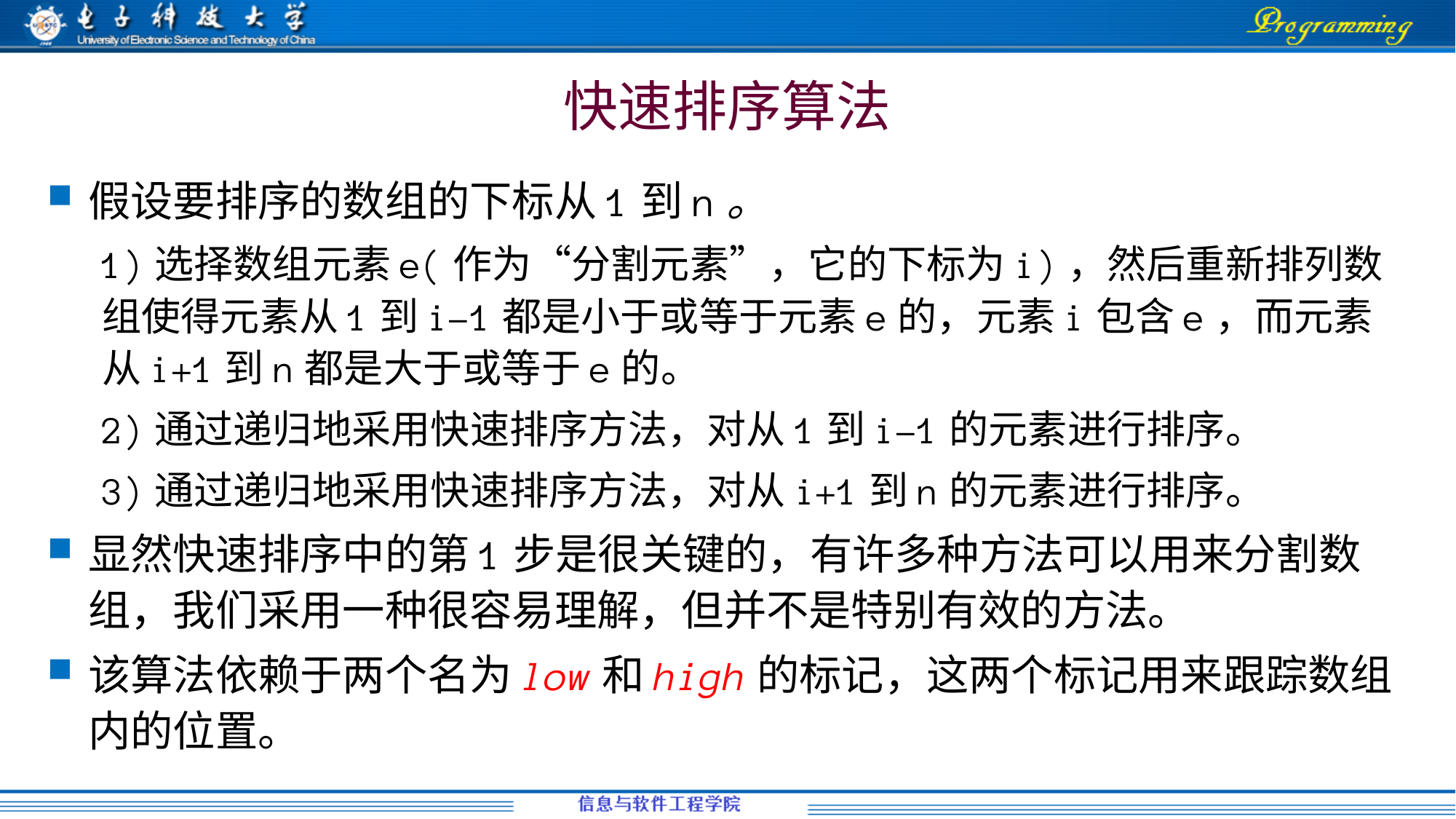

# 快速排序算法
假设要排序的数组的下标从1到n。
1)选择数组元素e(作为“分割元素”，它的下标为i)，然后重新排列数组使得元素从1到i-1都是小于或等于元素e的，元素i包含e，而元素从i+1到n都是大于或等于e的。
2)通过递归地采用快速排序方法，对从1到i-1的元素进行排序。
3)通过递归地采用快速排序方法，对从i+1到n的元素进行排序。
显然快速排序中的第1步是很关键的，有许多种方法可以用来分割数组，我们采用一种很容易理解，但并不是特别有效的方法。
该算法依赖于两个名为low和high的标记，这两个标记用来跟踪数组内的位置。